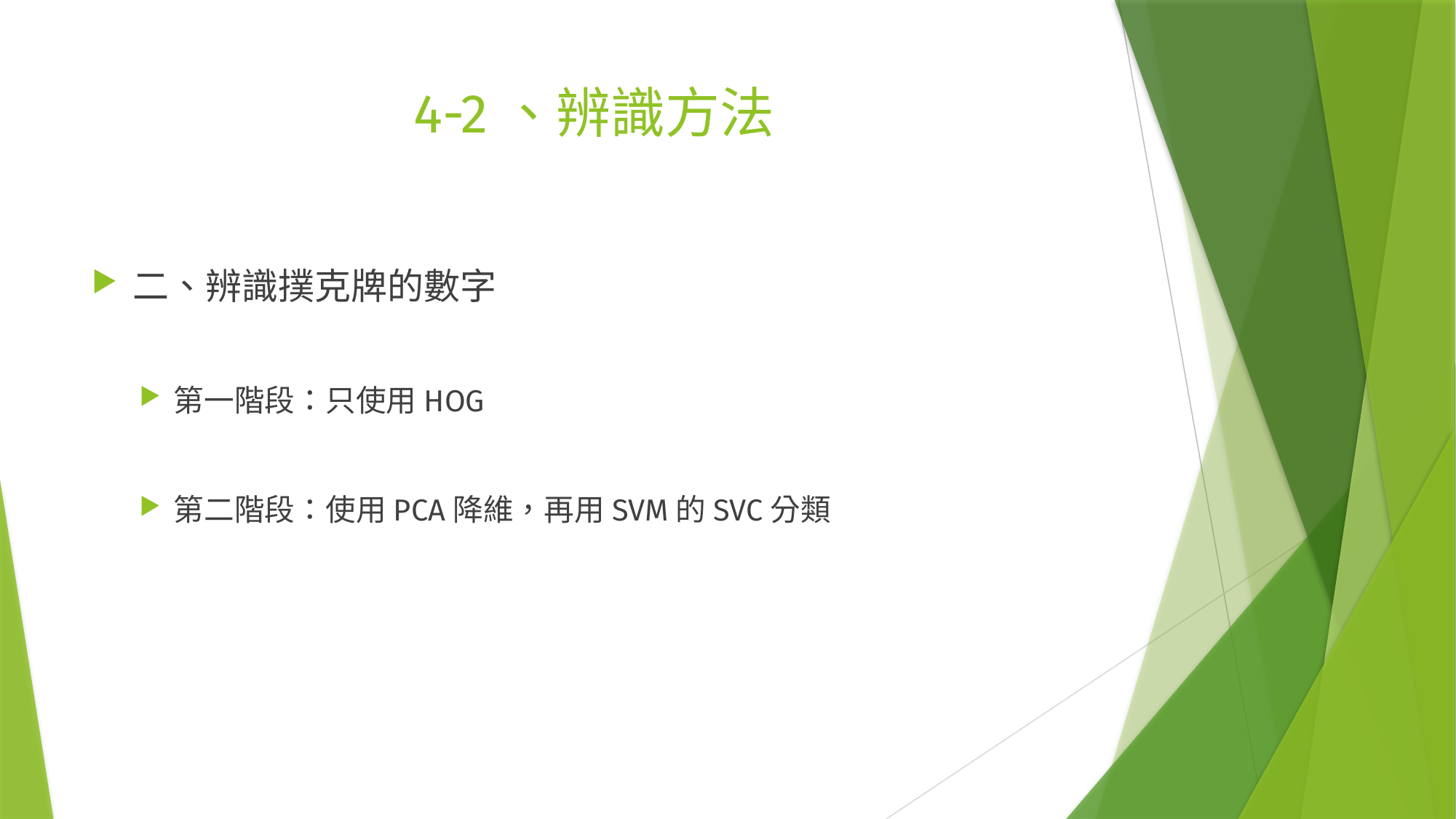

# 4-2、辨識方法
二、辨識撲克牌的數字

第一階段：只使用HOG

第二階段：使用PCA降維，再用SVM的SVC分類